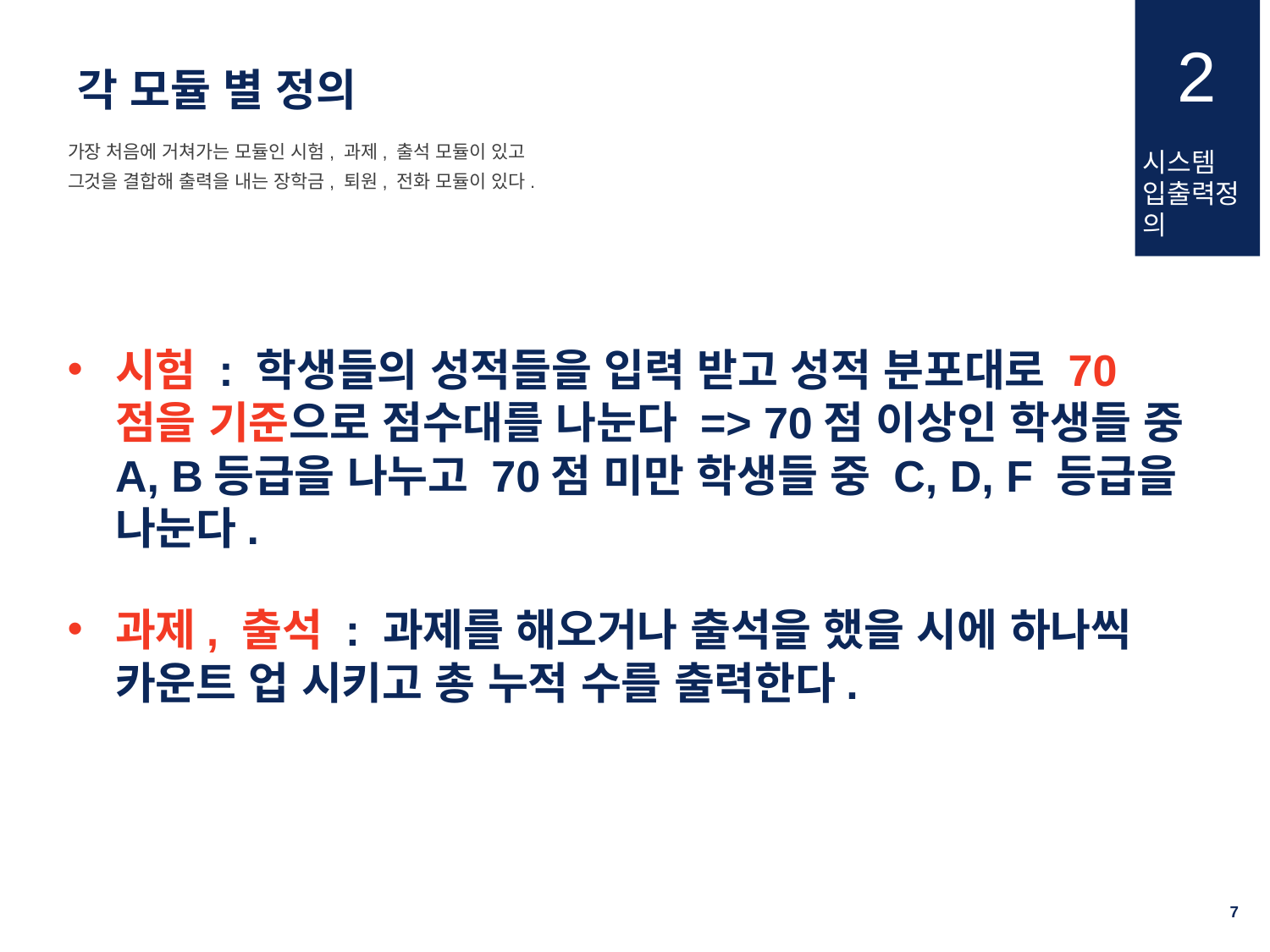

2
각 모듈 별 정의
가장 처음에 거쳐가는 모듈인 시험, 과제, 출석 모듈이 있고
그것을 결합해 출력을 내는 장학금, 퇴원, 전화 모듈이 있다.
시스템
입출력정의
시험 : 학생들의 성적들을 입력 받고 성적 분포대로 70점을 기준으로 점수대를 나눈다 => 70점 이상인 학생들 중 A, B등급을 나누고 70점 미만 학생들 중 C, D, F 등급을 나눈다.
과제, 출석 : 과제를 해오거나 출석을 했을 시에 하나씩 카운트 업 시키고 총 누적 수를 출력한다.
7